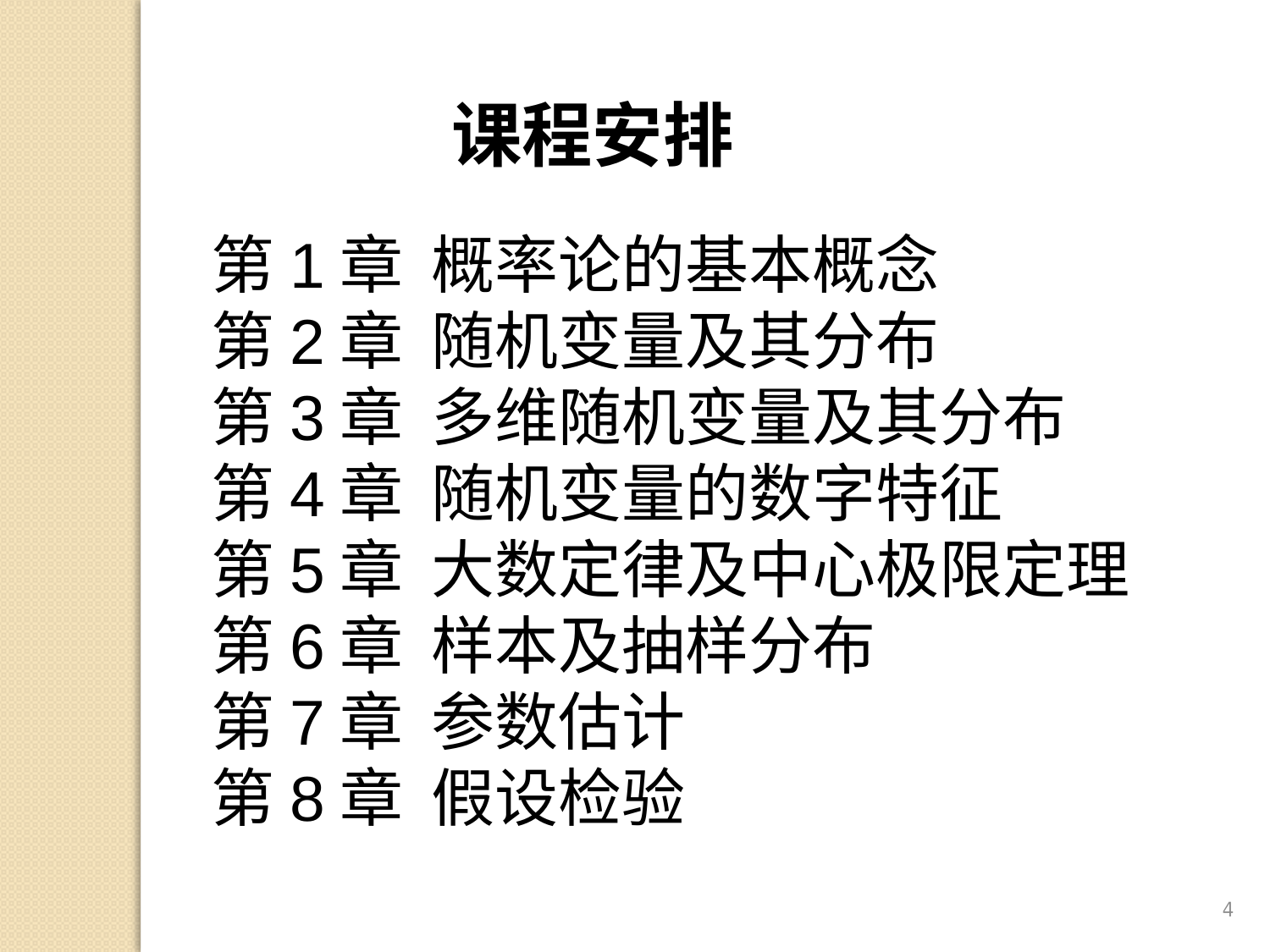

课程安排
第1章  概率论的基本概念
第2章  随机变量及其分布
第3章  多维随机变量及其分布
第4章  随机变量的数字特征
第5章  大数定律及中心极限定理
第6章  样本及抽样分布
第7章  参数估计
第8章  假设检验

4